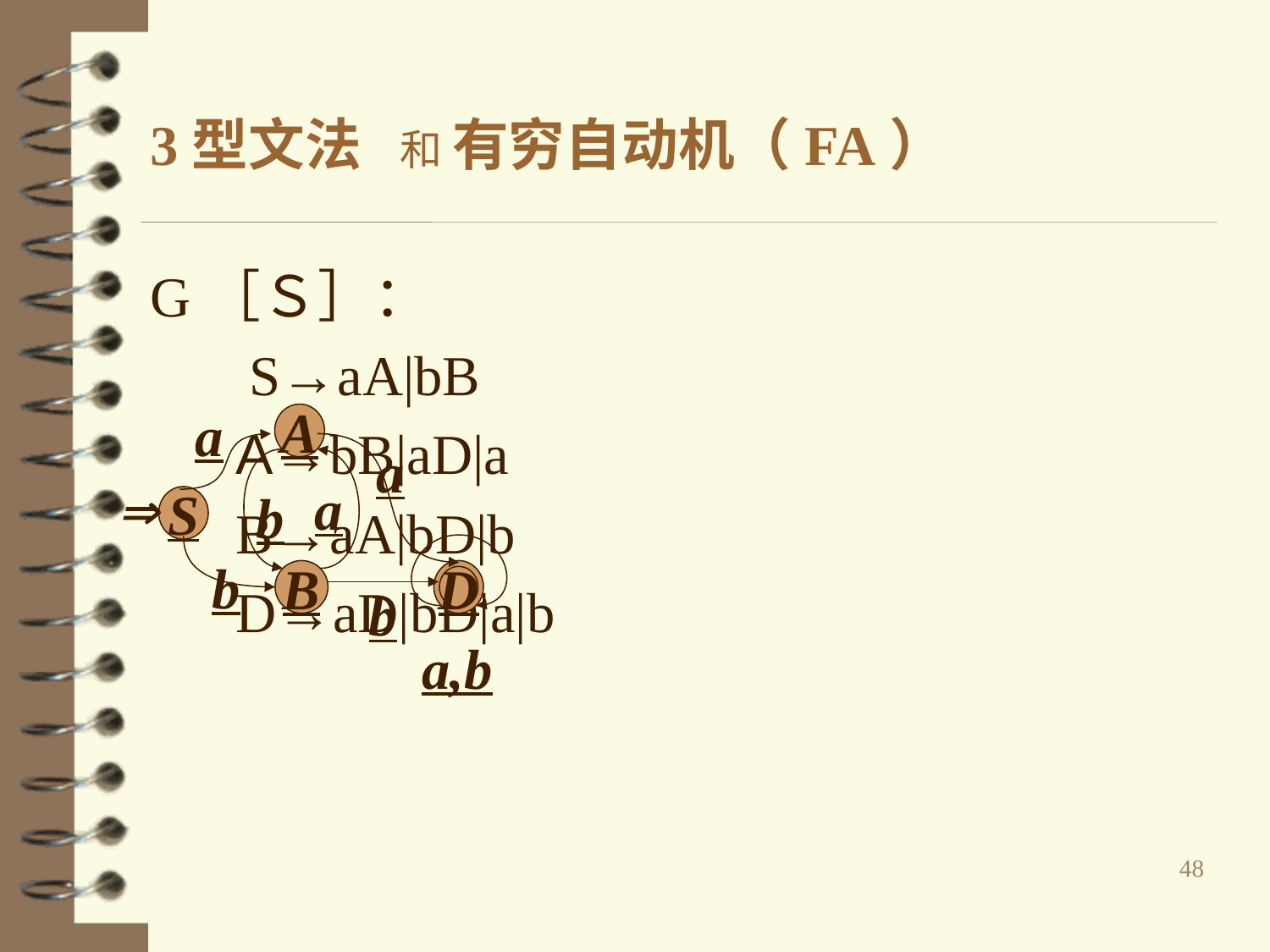

# 3型文法   和 有穷自动机（FA）

G［Ｓ］：
       S→aA|bB
      A→bB|aD|a
      B→aA|bD|b
      D→aD|bD|a|b

a
A
a
⇒
a
b
S
b
B

D
b
a,b
48